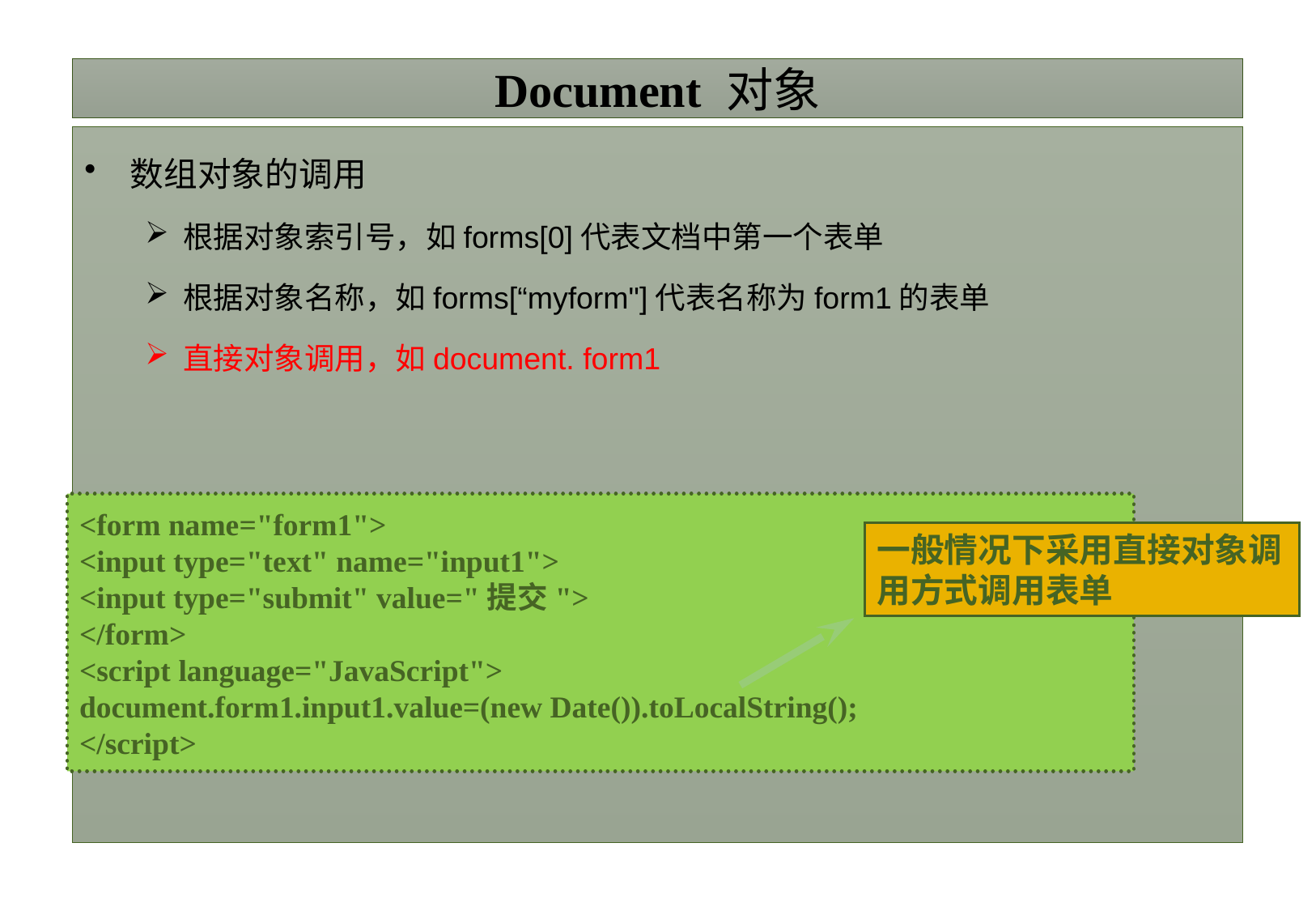

# Document 对象
数组对象的调用
根据对象索引号，如forms[0]代表文档中第一个表单
根据对象名称，如forms[“myform"]代表名称为form1的表单
直接对象调用，如document. form1
<form name="form1">
<input type="text" name="input1">
<input type="submit" value="提交">
</form>
<script language="JavaScript">
document.form1.input1.value=(new Date()).toLocalString();
</script>
一般情况下采用直接对象调用方式调用表单